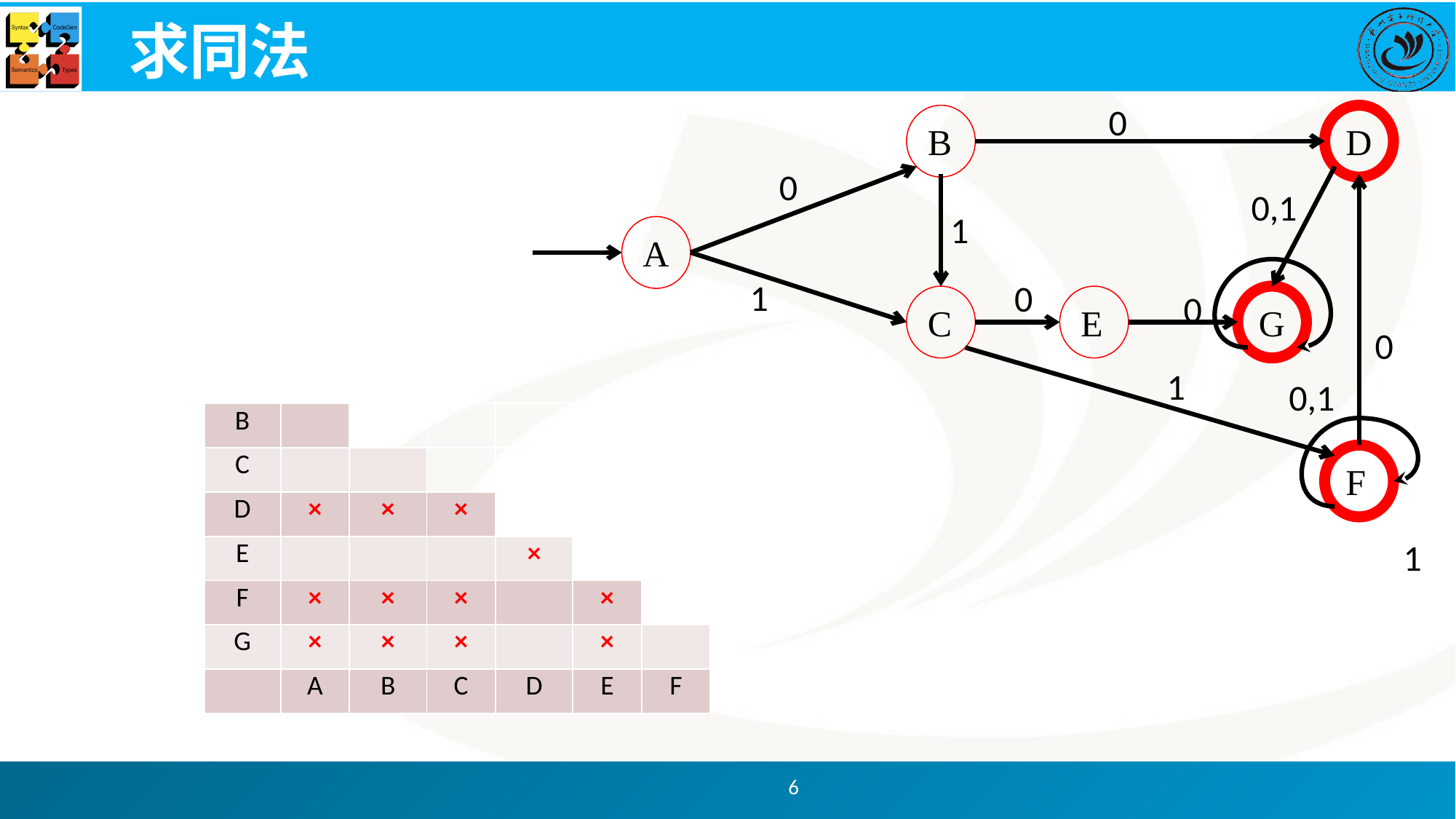

# 求同法
0
B
D
0
0,1
1
A
1
0
0
C
E
G
0
1
0,1
F
1
| B |  |  |  |  |  |  |
| --- | --- | --- | --- | --- | --- | --- |
| C |  |  |  |  |  |  |
| D | × | × | × |  |  |  |
| E |  |  |  | × |  |  |
| F | × | × | × |  | × |  |
| G | × | × | × |  | × |  |
|  | A | B | C | D | E | F |
6